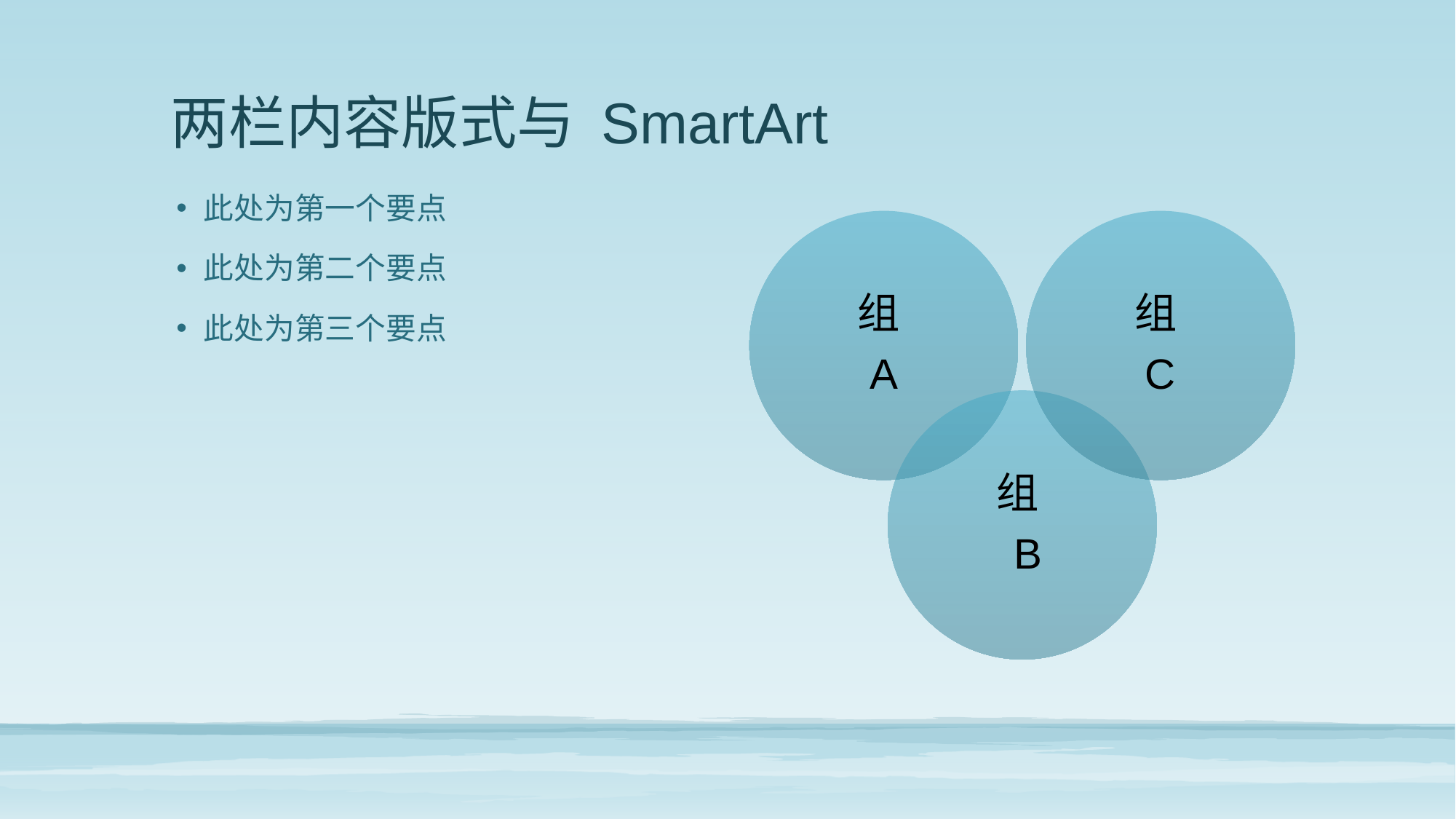

# 两栏内容版式与 SmartArt
此处为第一个要点
此处为第二个要点
此处为第三个要点
组
A
组
 B
组
C